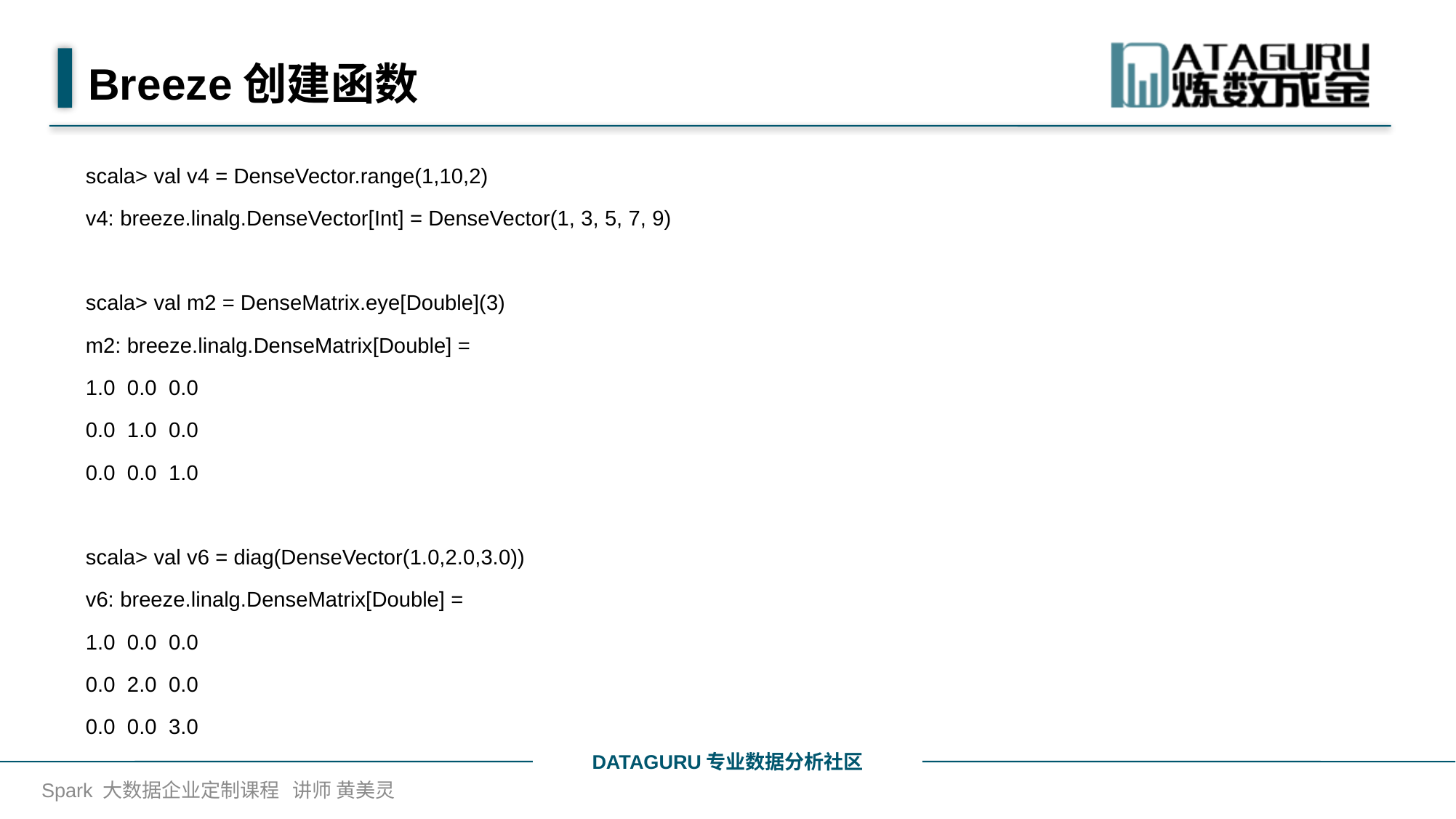

# Breeze创建函数
scala> val v4 = DenseVector.range(1,10,2)
v4: breeze.linalg.DenseVector[Int] = DenseVector(1, 3, 5, 7, 9)

scala> val m2 = DenseMatrix.eye[Double](3)
m2: breeze.linalg.DenseMatrix[Double] =
1.0  0.0  0.0
0.0  1.0  0.0
0.0  0.0  1.0

scala> val v6 = diag(DenseVector(1.0,2.0,3.0))
v6: breeze.linalg.DenseMatrix[Double] =
1.0  0.0  0.0
0.0  2.0  0.0
0.0  0.0  3.0